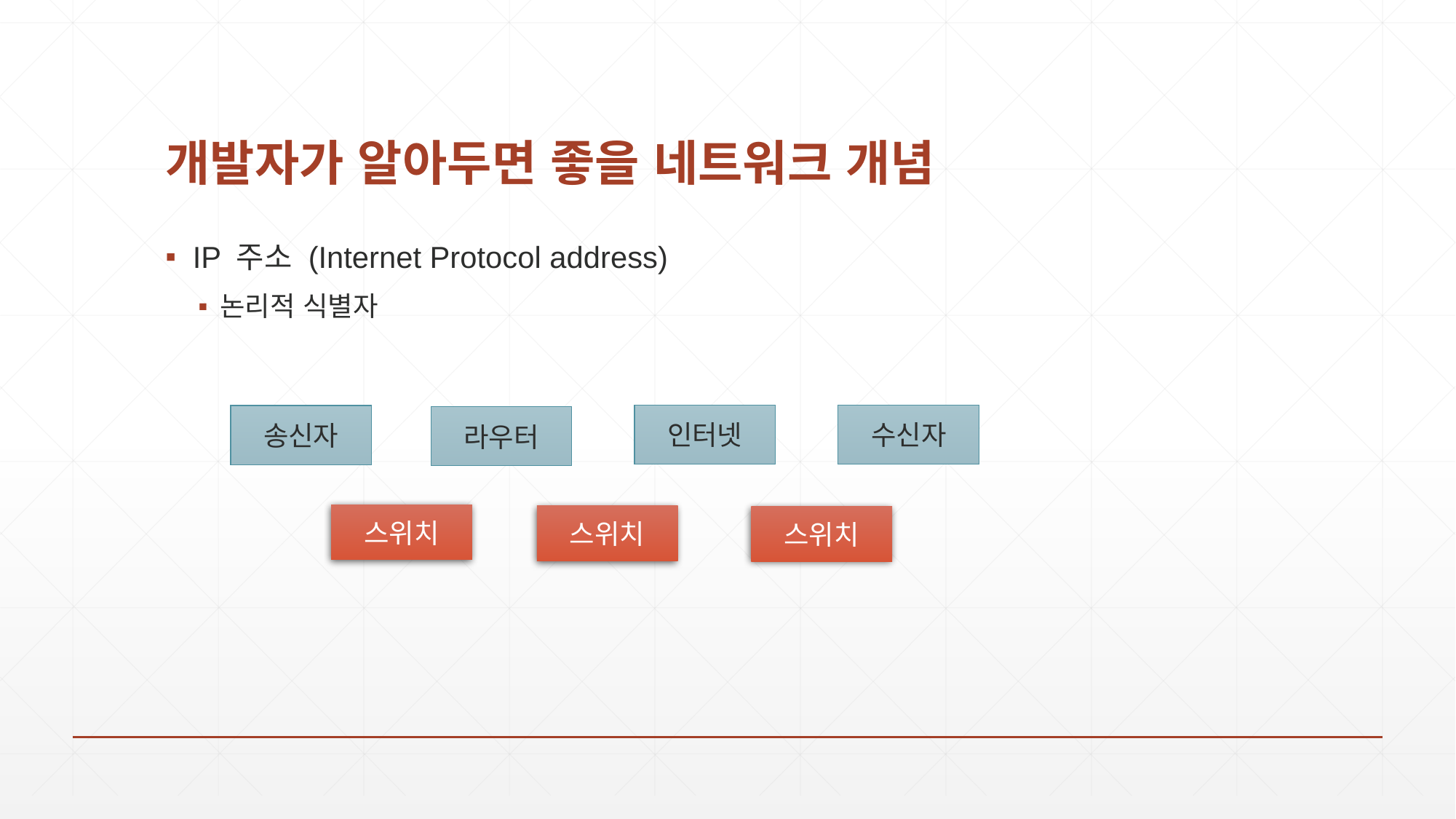

# 개발자가 알아두면 좋을 네트워크 개념
IP 주소 (Internet Protocol address)
논리적 식별자
수신자
인터넷
송신자
라우터
스위치
스위치
스위치